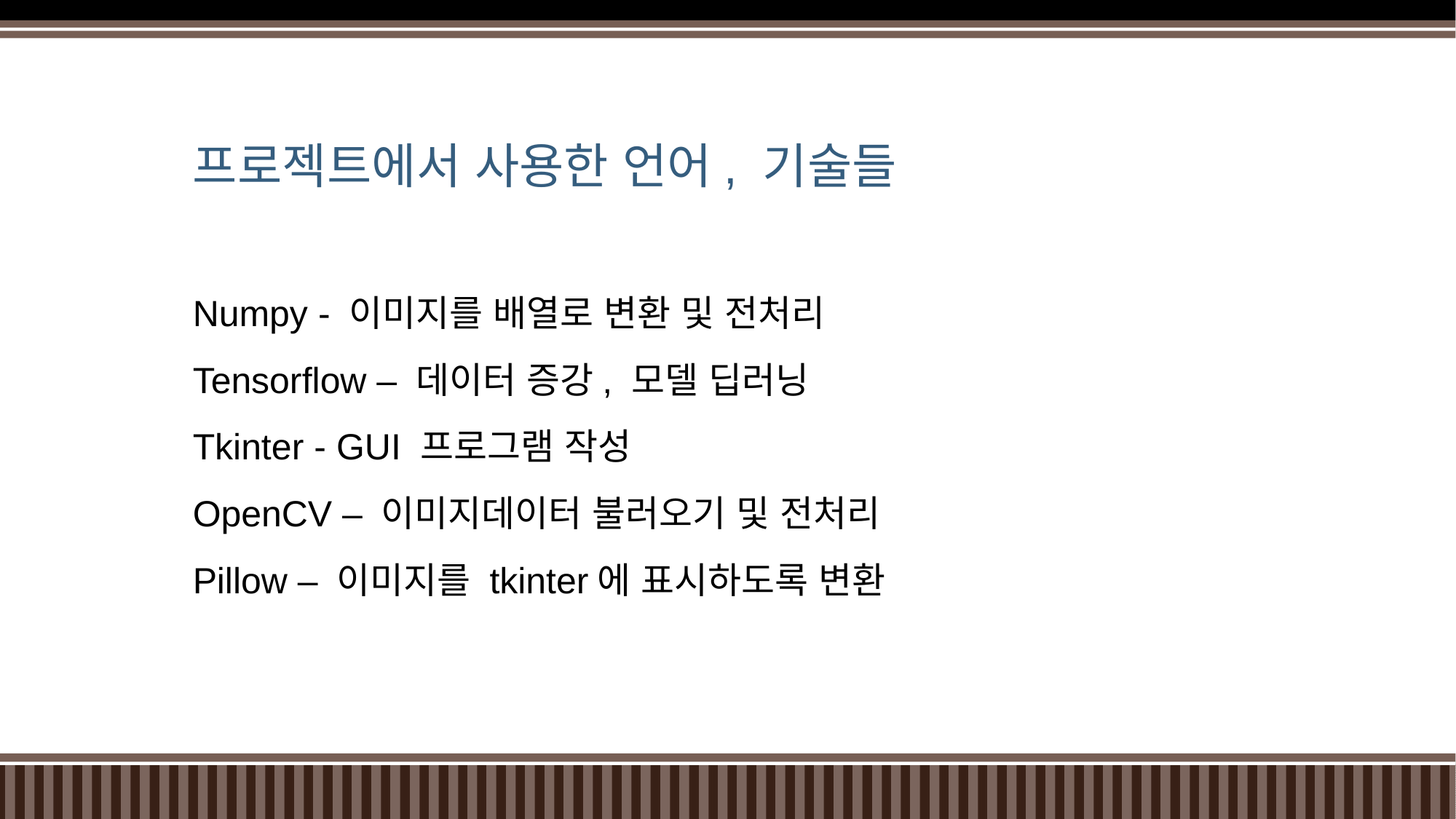

# 프로젝트에서 사용한 언어, 기술들
Numpy - 이미지를 배열로 변환 및 전처리
Tensorflow – 데이터 증강, 모델 딥러닝
Tkinter - GUI 프로그램 작성
OpenCV – 이미지데이터 불러오기 및 전처리
Pillow – 이미지를 tkinter에 표시하도록 변환